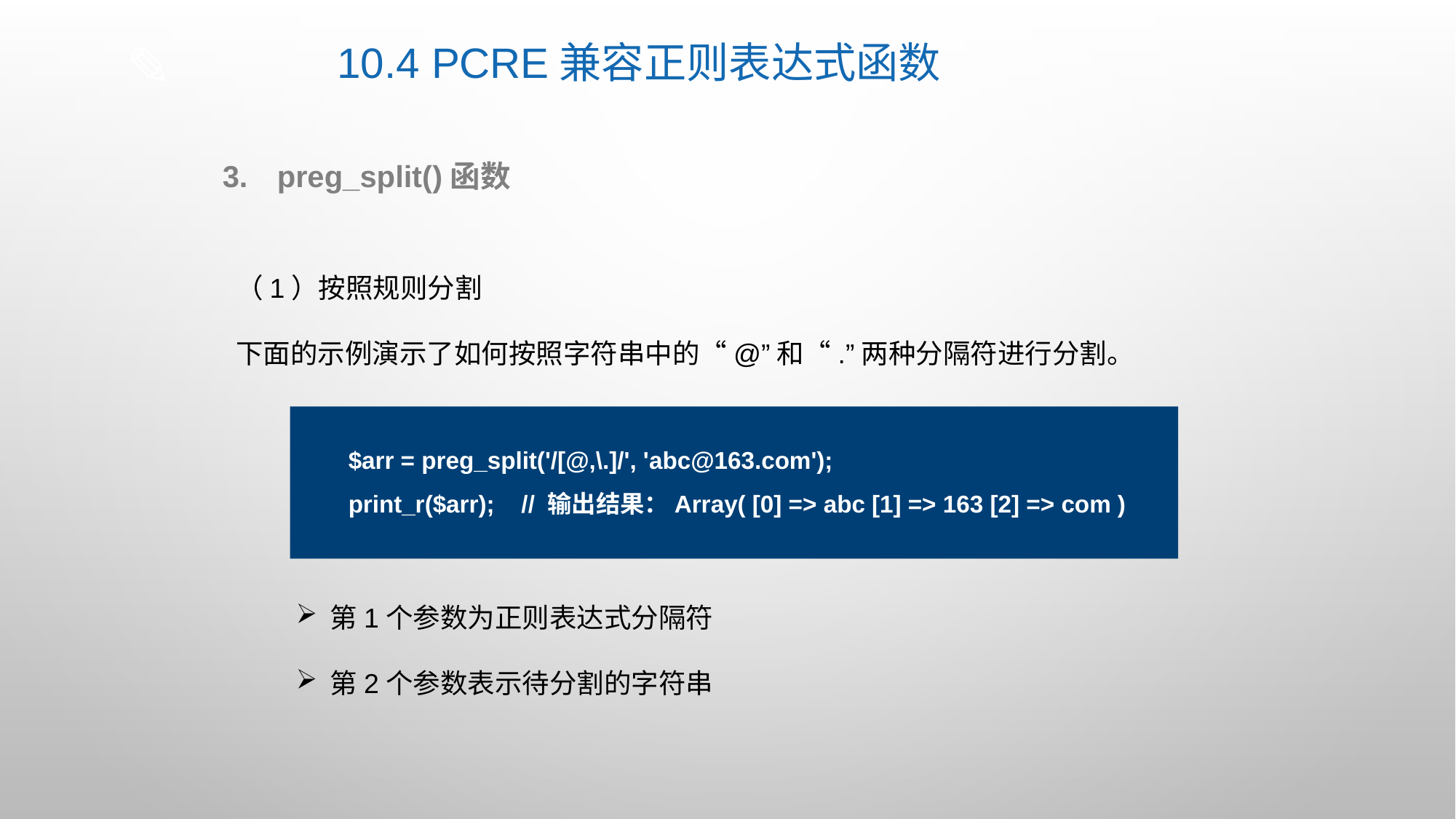

# 10.4 PCRE兼容正则表达式函数
preg_split()函数
（1）按照规则分割
下面的示例演示了如何按照字符串中的“@”和“.”两种分隔符进行分割。

$arr = preg_split('/[@,\.]/', 'abc@163.com');
print_r($arr);    // 输出结果：Array( [0] => abc [1] => 163 [2] => com )
第1个参数为正则表达式分隔符
第2个参数表示待分割的字符串